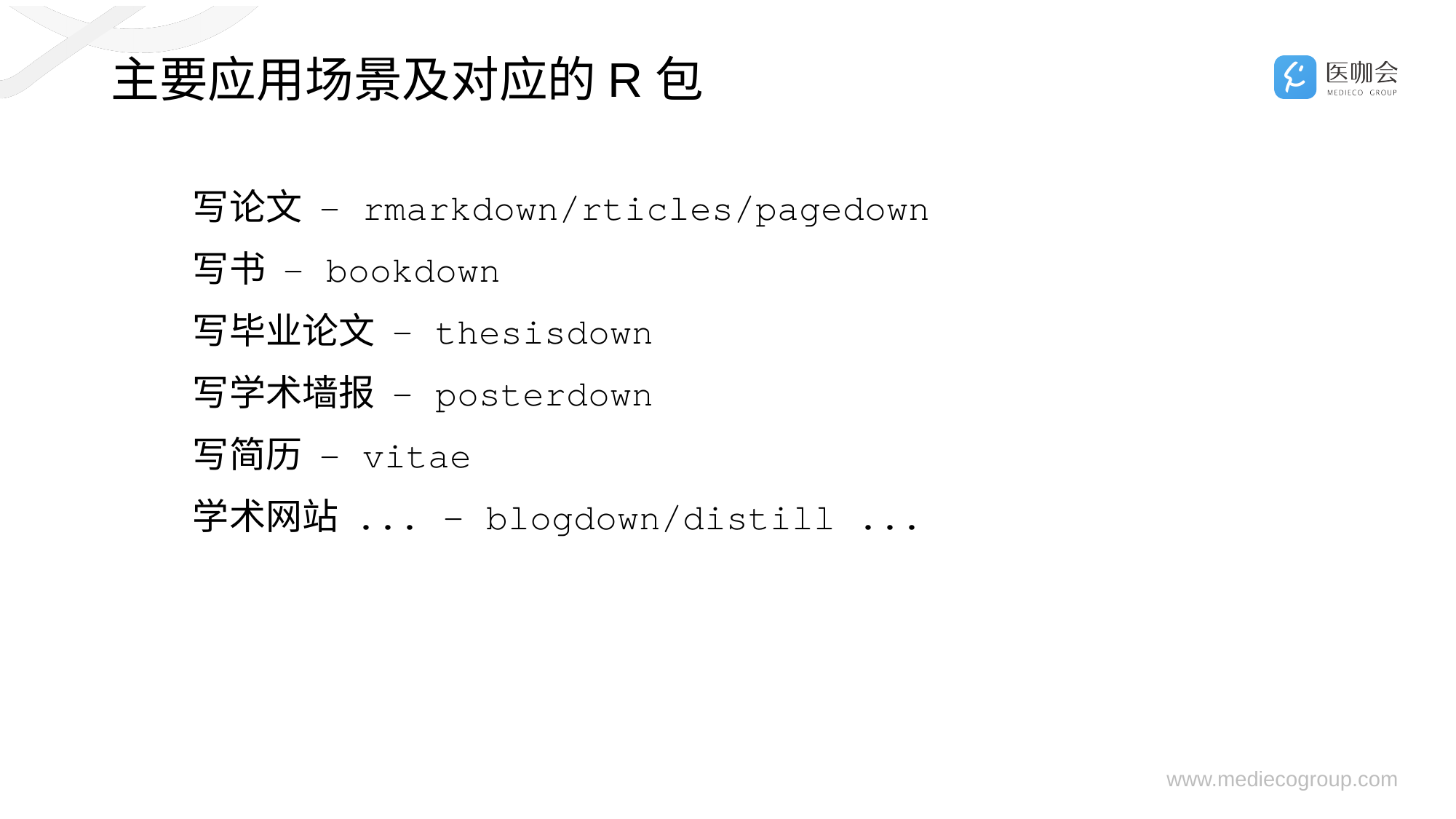

# 主要应用场景及对应的R包
写论文 - rmarkdown/rticles/pagedown
写书 - bookdown
写毕业论文 - thesisdown
写学术墙报 - posterdown
写简历 - vitae
学术网站 ... - blogdown/distill ...